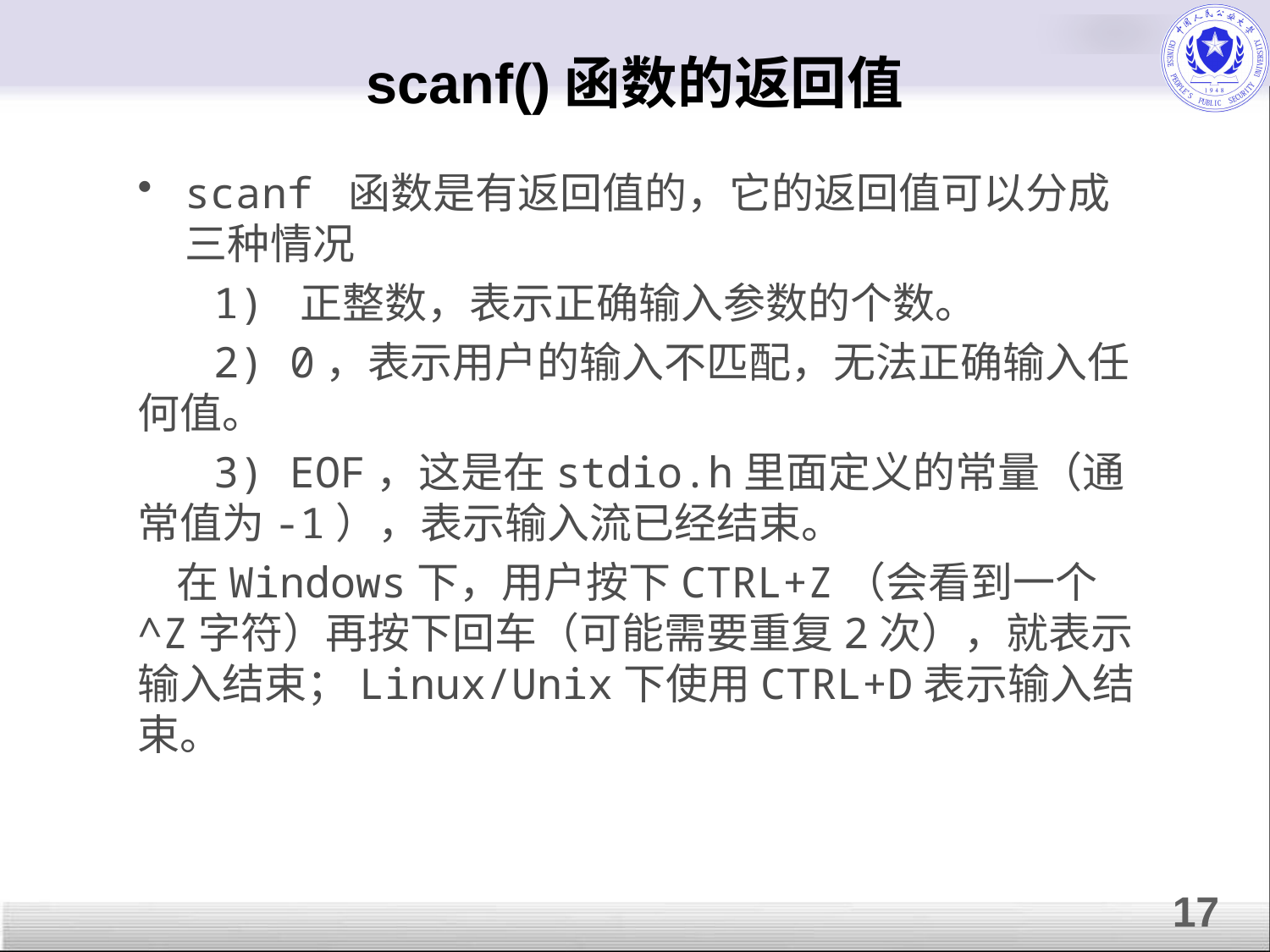

# scanf()函数的返回值
scanf 函数是有返回值的，它的返回值可以分成三种情况
   1) 正整数，表示正确输入参数的个数。
   2) 0，表示用户的输入不匹配，无法正确输入任何值。
   3) EOF，这是在stdio.h里面定义的常量（通常值为-1），表示输入流已经结束。
   在Windows下，用户按下CTRL+Z（会看到一个^Z字符）再按下回车（可能需要重复2次），就表示输入结束；Linux/Unix下使用CTRL+D表示输入结束。